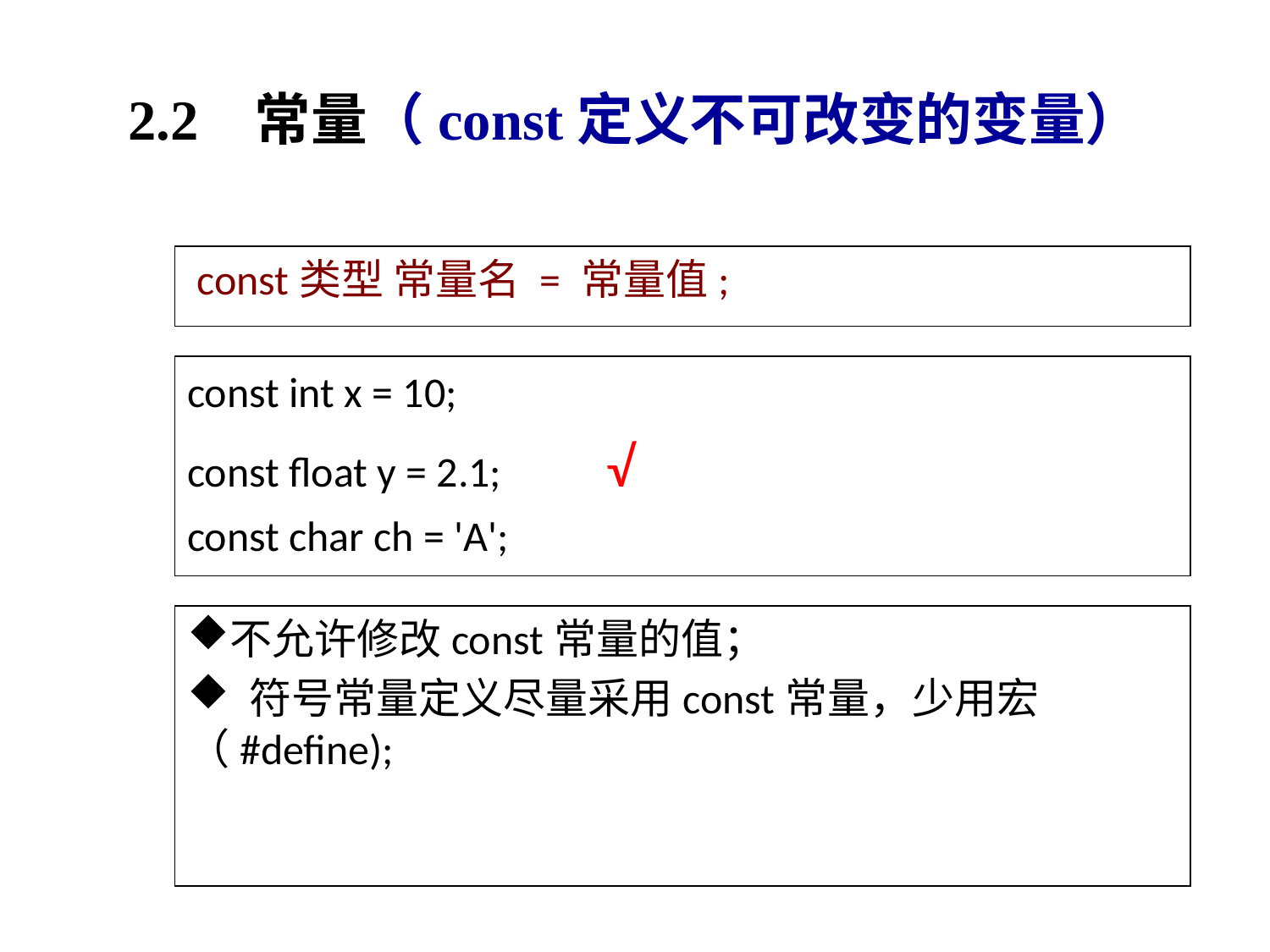

# 2.2   常量（const定义不可改变的变量）
 const类型 常量名 = 常量值;
const int x = 10;
const float y = 2.1;           √
const char ch = 'A';
不允许修改const常量的值；
 符号常量定义尽量采用const常量，少用宏（#define);